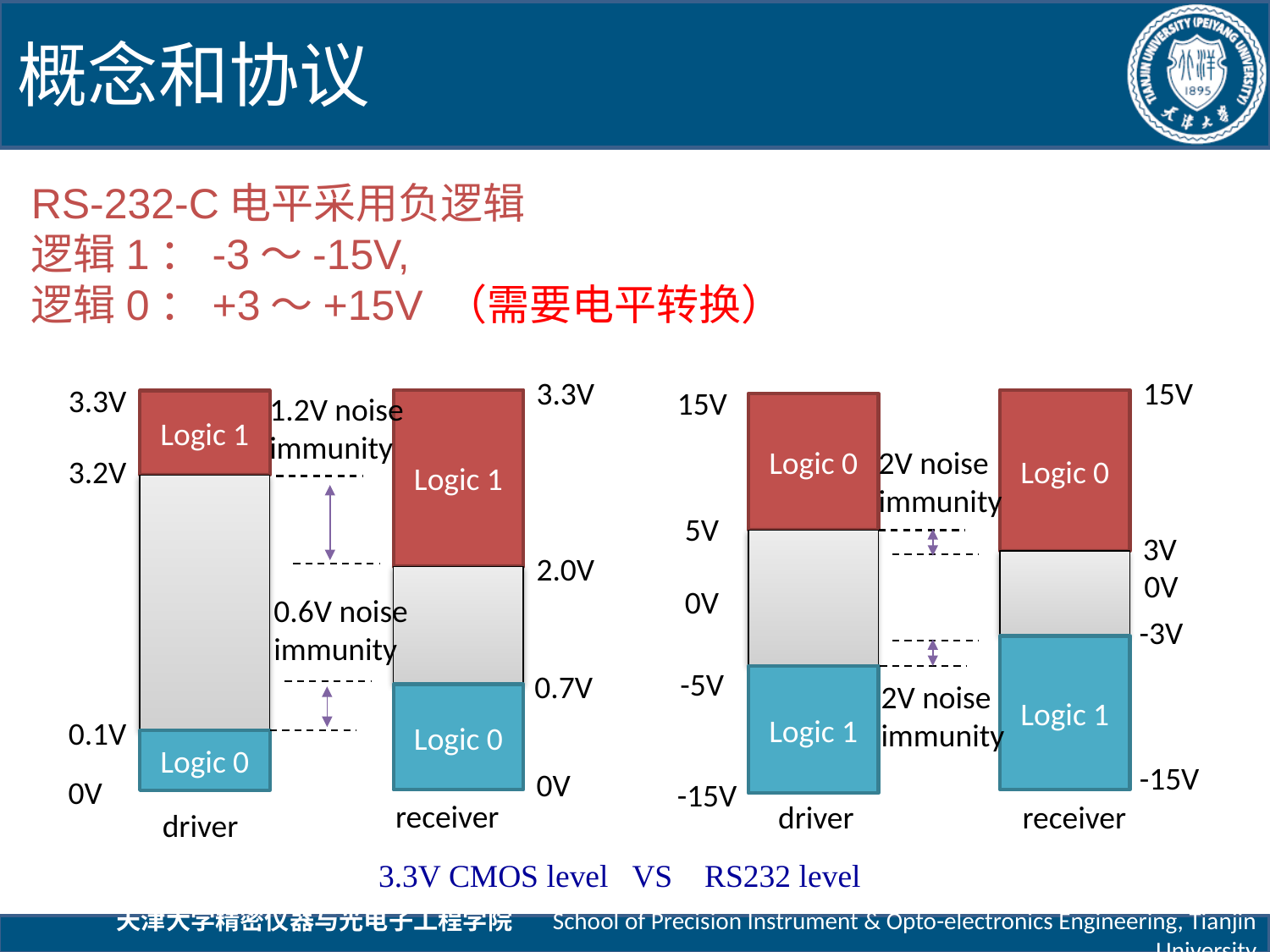

概念和协议
RS-232-C电平采用负逻辑
逻辑1：-3～-15V,
逻辑0：+3～+15V （需要电平转换）

3.3V
15V
3.3V
15V
1.2V noise immunity
Logic 1
Logic 0
Logic 1
Logic 0

2V noise immunity
3.2V

5V
3V

2.0V

0V

0V
0.6V noise immunity
-3V
Logic 1
-5V
0.7V
Logic 1
2V noise immunity
Logic 0
0.1V
Logic 0
-15V
0V
0V
-15V
receiver
driver
receiver
driver
3.3V CMOS level   VS    RS232 level